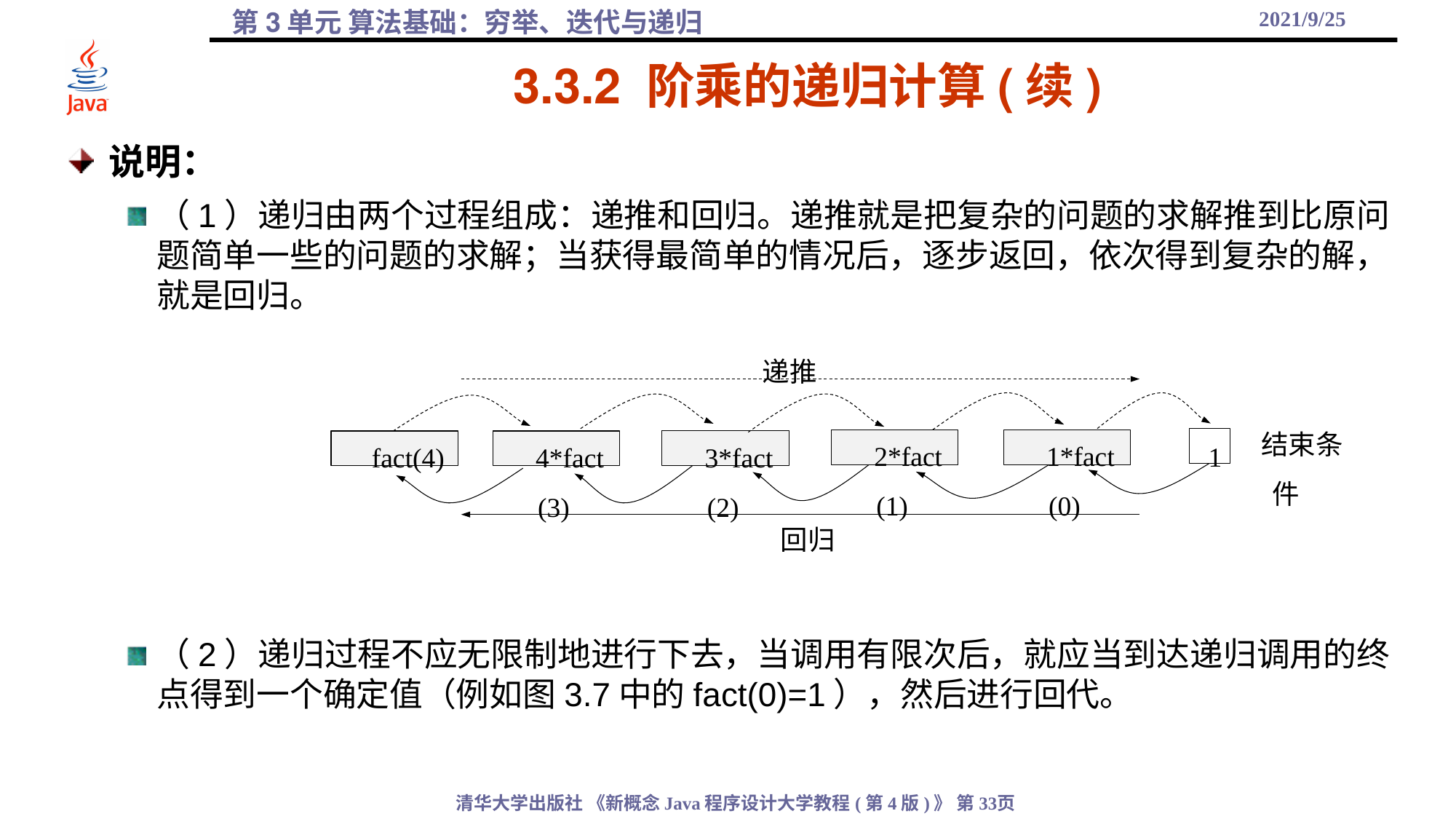

2021/9/25
# 3.3.2 阶乘的递归计算(续)
说明：
（1）递归由两个过程组成：递推和回归。递推就是把复杂的问题的求解推到比原问题简单一些的问题的求解；当获得最简单的情况后，逐步返回，依次得到复杂的解，就是回归。

（2）递归过程不应无限制地进行下去，当调用有限次后，就应当到达递归调用的终点得到一个确定值（例如图3.7中的fact(0)=1），然后进行回代。

递推

结束条件
1*fact(0)
2*fact(1)
1
3*fact(2)
4*fact(3)
fact(4)

回归